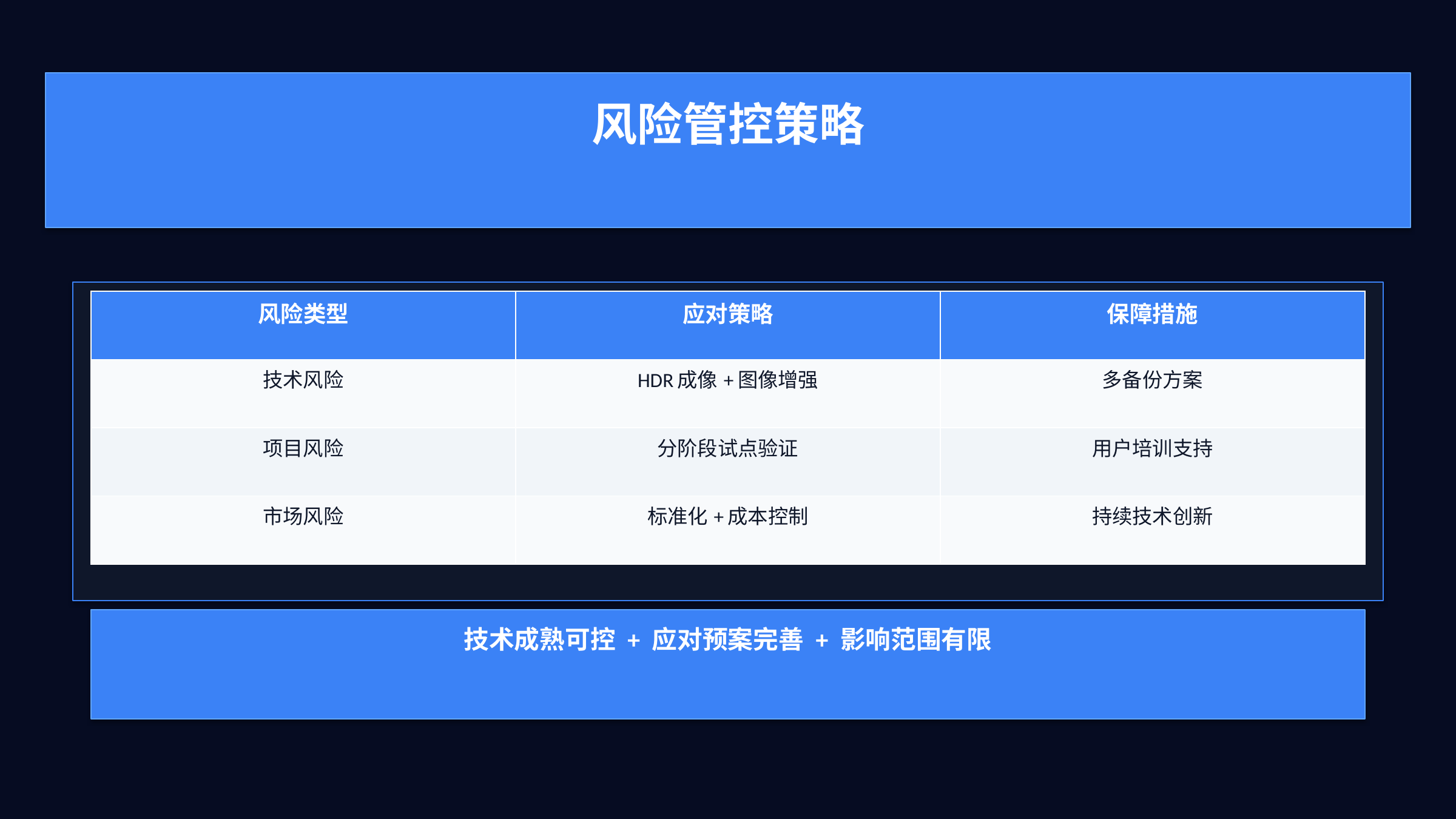

风险管控策略

| 风险类型 | 应对策略 | 保障措施 |
| --- | --- | --- |
| 技术风险 | HDR成像+图像增强 | 多备份方案 |
| 项目风险 | 分阶段试点验证 | 用户培训支持 |
| 市场风险 | 标准化+成本控制 | 持续技术创新 |

技术成熟可控 + 应对预案完善 + 影响范围有限